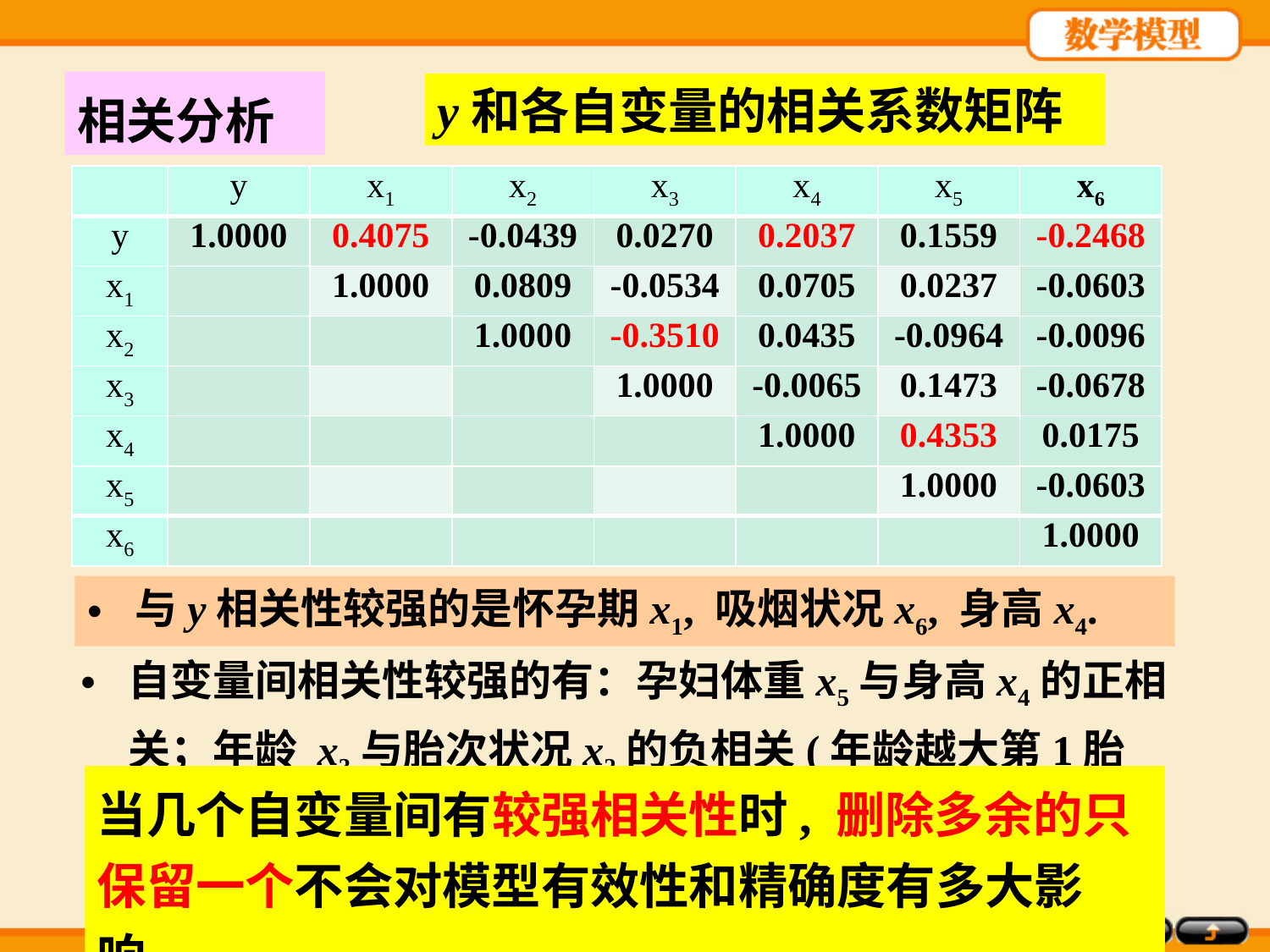

相关分析
y和各自变量的相关系数矩阵
|  | y | x1 | x2 | x3 | x4 | x5 | x6 |
| --- | --- | --- | --- | --- | --- | --- | --- |
| y | 1.0000 | 0.4075 | -0.0439 | 0.0270 | 0.2037 | 0.1559 | -0.2468 |
| x1 |  | 1.0000 | 0.0809 | -0.0534 | 0.0705 | 0.0237 | -0.0603 |
| x2 |  |  | 1.0000 | -0.3510 | 0.0435 | -0.0964 | -0.0096 |
| x3 |  |  |  | 1.0000 | -0.0065 | 0.1473 | -0.0678 |
| x4 |  |  |  |  | 1.0000 | 0.4353 | 0.0175 |
| x5 |  |  |  |  |  | 1.0000 | -0.0603 |
| x6 |  |  |  |  |  |  | 1.0000 |
与y相关性较强的是怀孕期x1, 吸烟状况x6, 身高x4.
自变量间相关性较强的有：孕妇体重x5与身高x4的正相关；年龄 x3与胎次状况x2的负相关(年龄越大第1胎x2=1越少).
当几个自变量间有较强相关性时, 删除多余的只保留一个不会对模型有效性和精确度有多大影响.